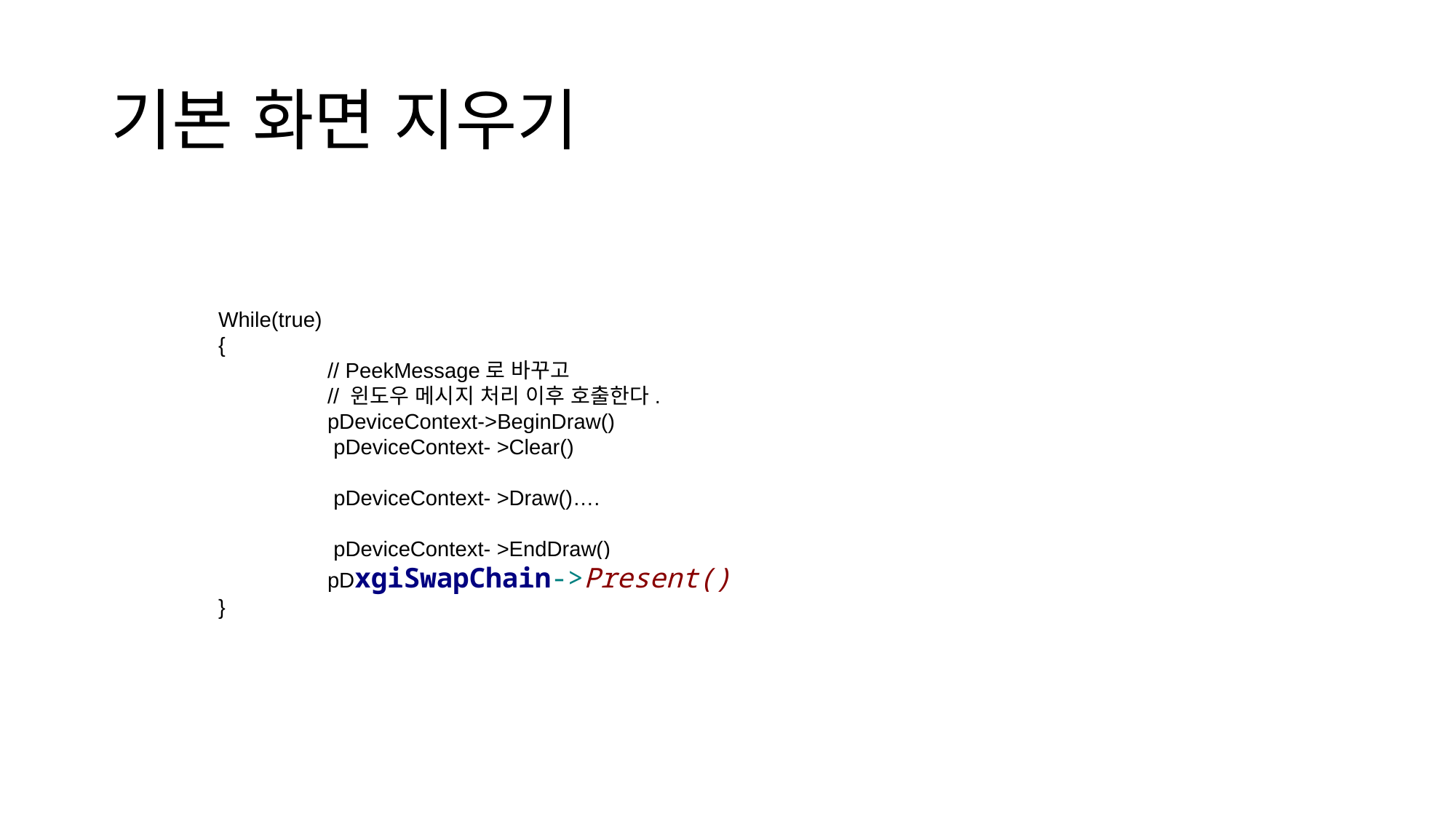

# 기본 화면 지우기

While(true)
{
	// PeekMessage로 바꾸고
	// 윈도우 메시지 처리 이후 호출한다.
	pDeviceContext->BeginDraw()
	 pDeviceContext- >Clear()

	 pDeviceContext- >Draw()….

	 pDeviceContext- >EndDraw()
	pDxgiSwapChain->Present()
}